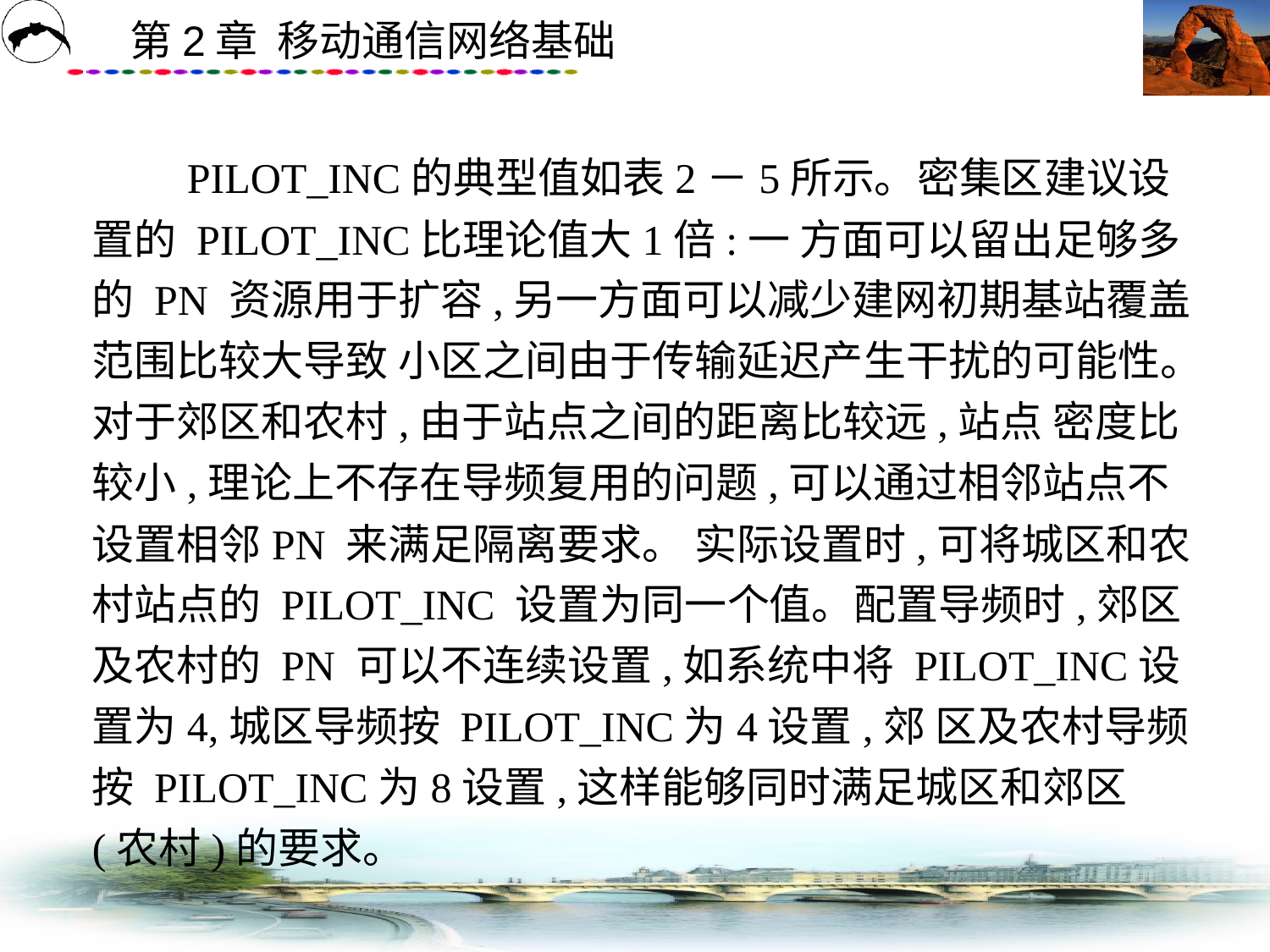

# PILOT_INC的典型值如表2－5所示。密集区建议设置的 PILOT_INC比理论值大1倍:一 方面可以留出足够多的 PN 资源用于扩容,另一方面可以减少建网初期基站覆盖范围比较大导致 小区之间由于传输延迟产生干扰的可能性。对于郊区和农村,由于站点之间的距离比较远,站点 密度比较小,理论上不存在导频复用的问题,可以通过相邻站点不设置相邻PN 来满足隔离要求。 实际设置时,可将城区和农村站点的 PILOT_INC 设置为同一个值。配置导频时,郊区及农村的 PN 可以不连续设置,如系统中将 PILOT_INC设置为4,城区导频按 PILOT_INC为4设置,郊 区及农村导频按 PILOT_INC为8设置,这样能够同时满足城区和郊区(农村)的要求。